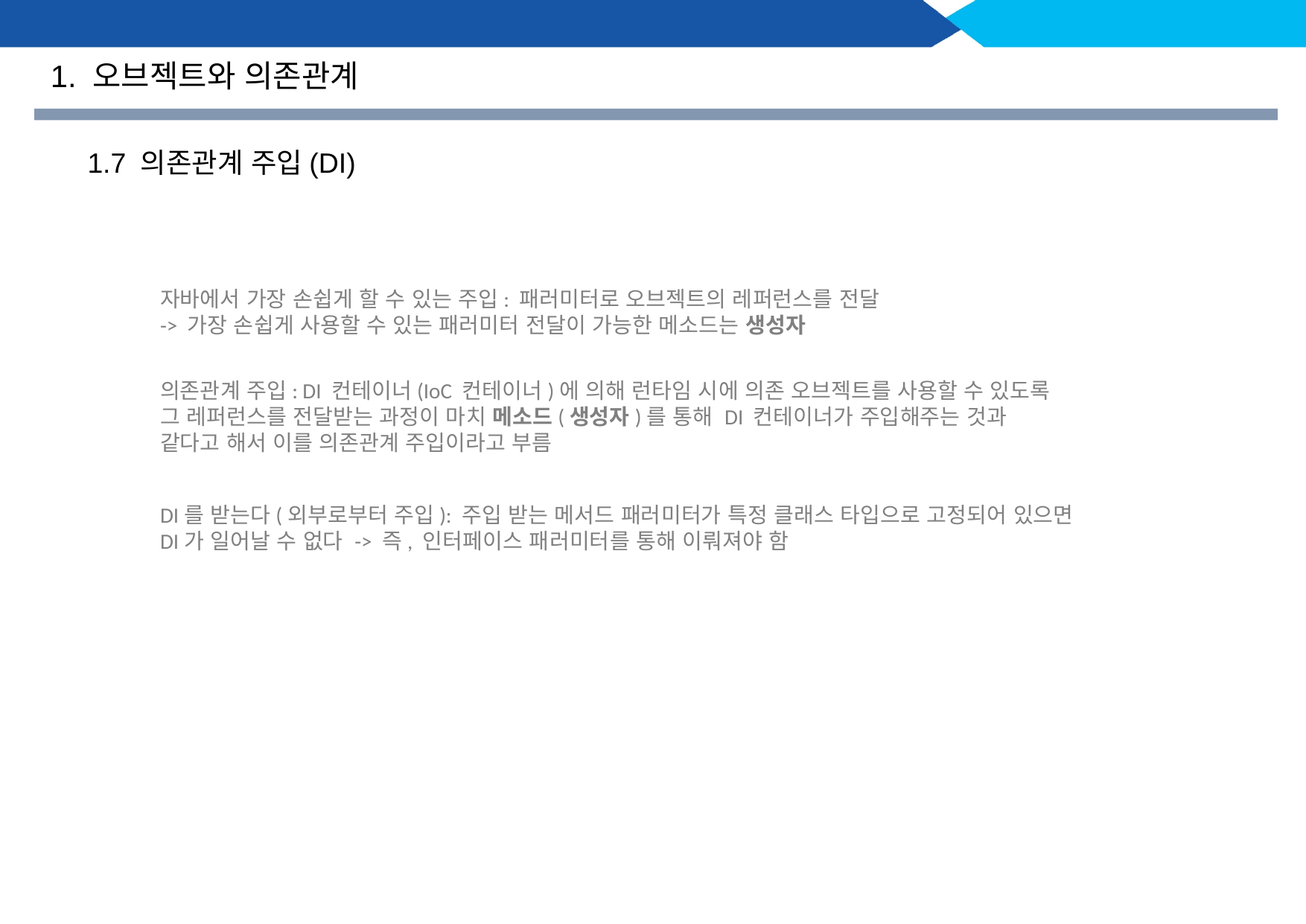

1. 오브젝트와 의존관계
1.7 의존관계 주입(DI)
자바에서 가장 손쉽게 할 수 있는 주입: 패러미터로 오브젝트의 레퍼런스를 전달
-> 가장 손쉽게 사용할 수 있는 패러미터 전달이 가능한 메소드는 생성자
의존관계 주입: DI 컨테이너(IoC 컨테이너)에 의해 런타임 시에 의존 오브젝트를 사용할 수 있도록 그 레퍼런스를 전달받는 과정이 마치 메소드(생성자)를 통해 DI 컨테이너가 주입해주는 것과 같다고 해서 이를 의존관계 주입이라고 부름
DI를 받는다(외부로부터 주입): 주입 받는 메서드 패러미터가 특정 클래스 타입으로 고정되어 있으면 DI가 일어날 수 없다 -> 즉, 인터페이스 패러미터를 통해 이뤄져야 함